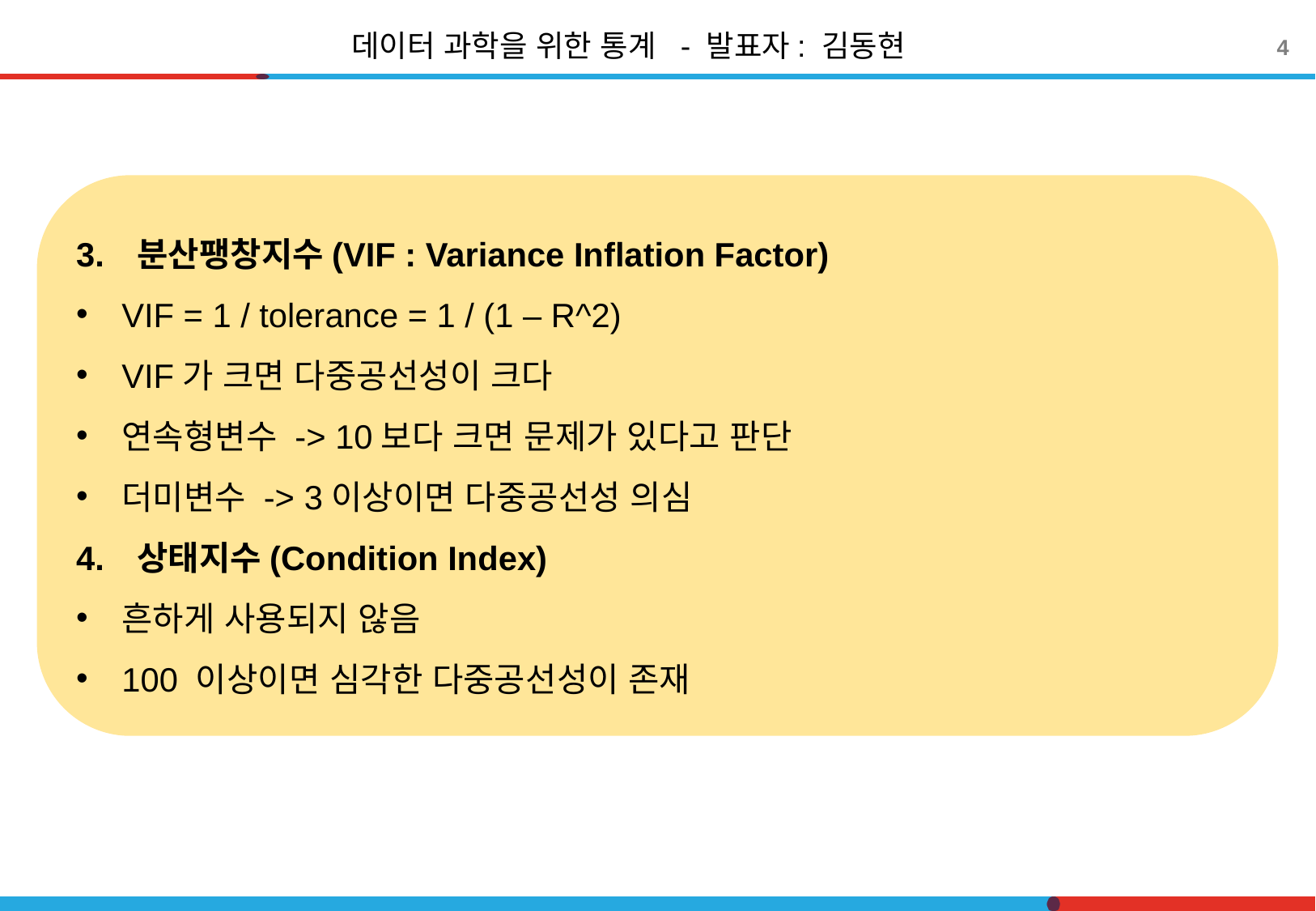

데이터 과학을 위한 통계  - 발표자: 김동현
4
분산팽창지수(VIF : Variance Inflation Factor)
VIF = 1 / tolerance = 1 / (1 – R^2)
VIF가 크면 다중공선성이 크다
연속형변수 -> 10보다 크면 문제가 있다고 판단
더미변수 -> 3이상이면 다중공선성 의심
상태지수(Condition Index)
흔하게 사용되지 않음
100 이상이면 심각한 다중공선성이 존재